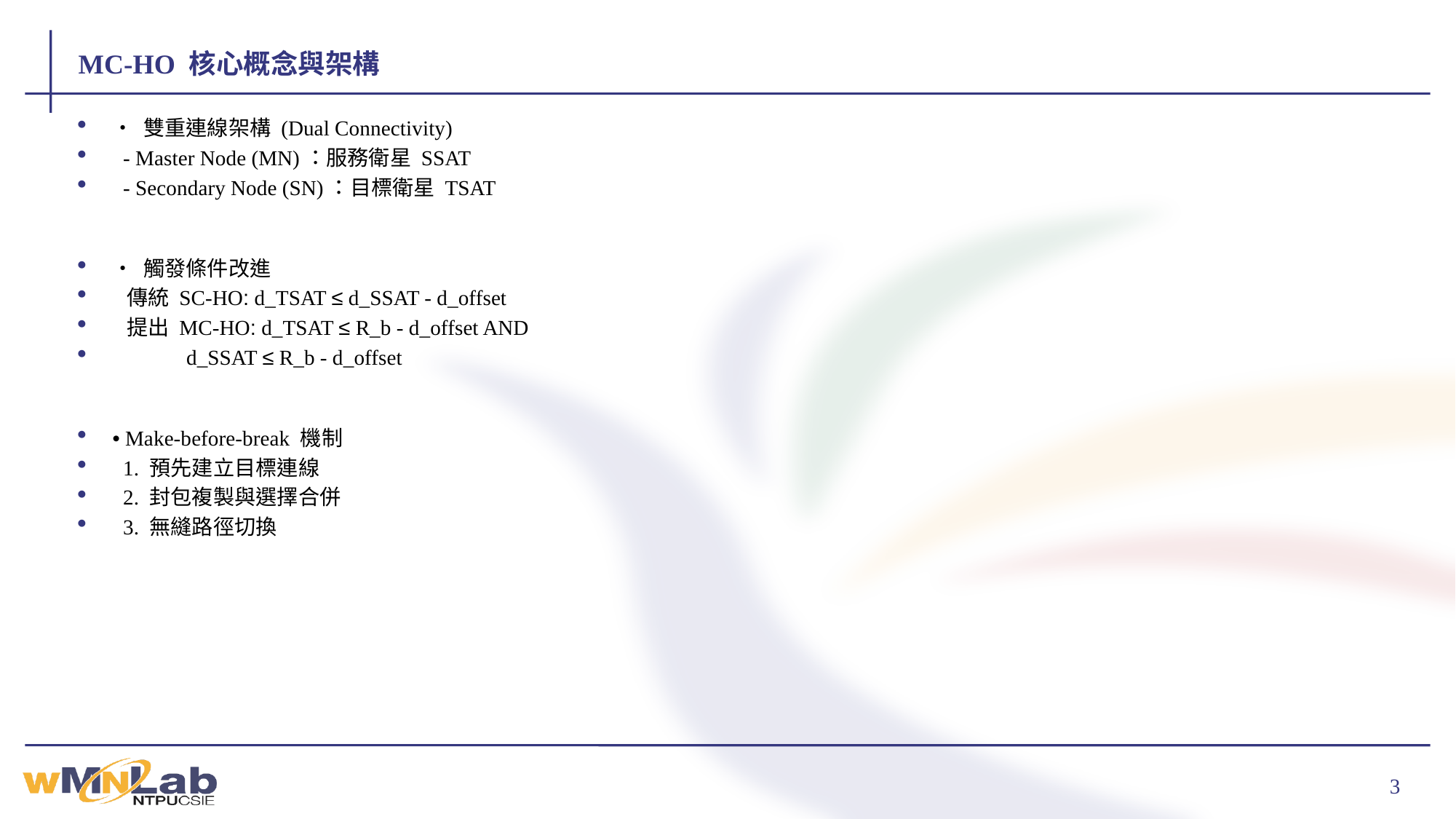

# MC-HO 核心概念與架構
• 雙重連線架構 (Dual Connectivity)
  - Master Node (MN)：服務衛星 SSAT
  - Secondary Node (SN)：目標衛星 TSAT

• 觸發條件改進
  傳統 SC-HO: d_TSAT ≤ d_SSAT - d_offset
  提出 MC-HO: d_TSAT ≤ R_b - d_offset AND
              d_SSAT ≤ R_b - d_offset

• Make-before-break 機制
  1. 預先建立目標連線
  2. 封包複製與選擇合併
  3. 無縫路徑切換